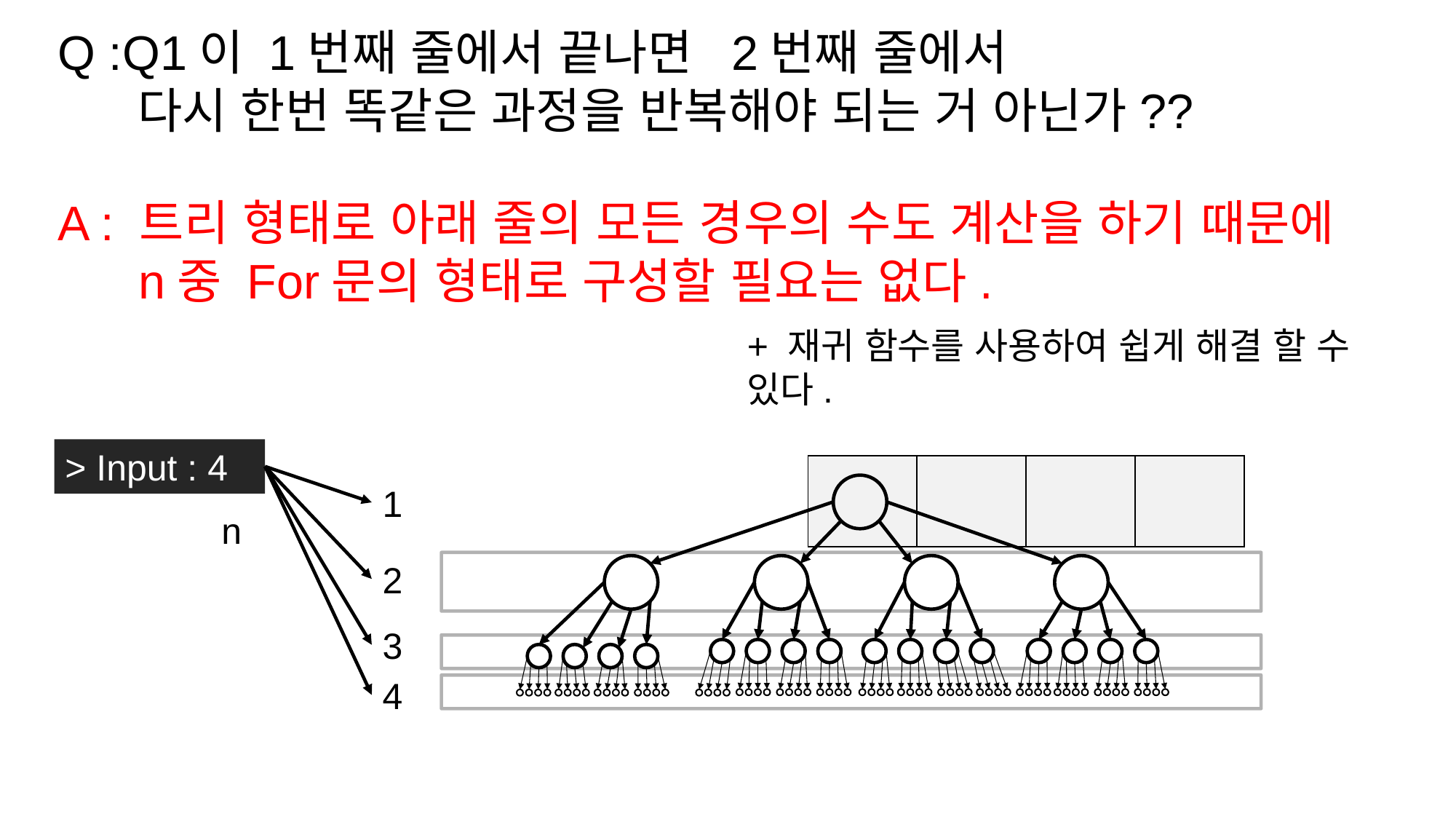

Q :Q1이 1번째 줄에서 끝나면  2번째 줄에서
     다시 한번 똑같은 과정을 반복해야 되는 거 아닌가??
A : 트리 형태로 아래 줄의 모든 경우의 수도 계산을 하기 때문에
      n중 For문의 형태로 구성할 필요는 없다.
+ 재귀 함수를 사용하여 쉽게 해결 할 수 있다.
> Input : 4
|  |  |  |  |
| --- | --- | --- | --- |
1

n
2

3

4